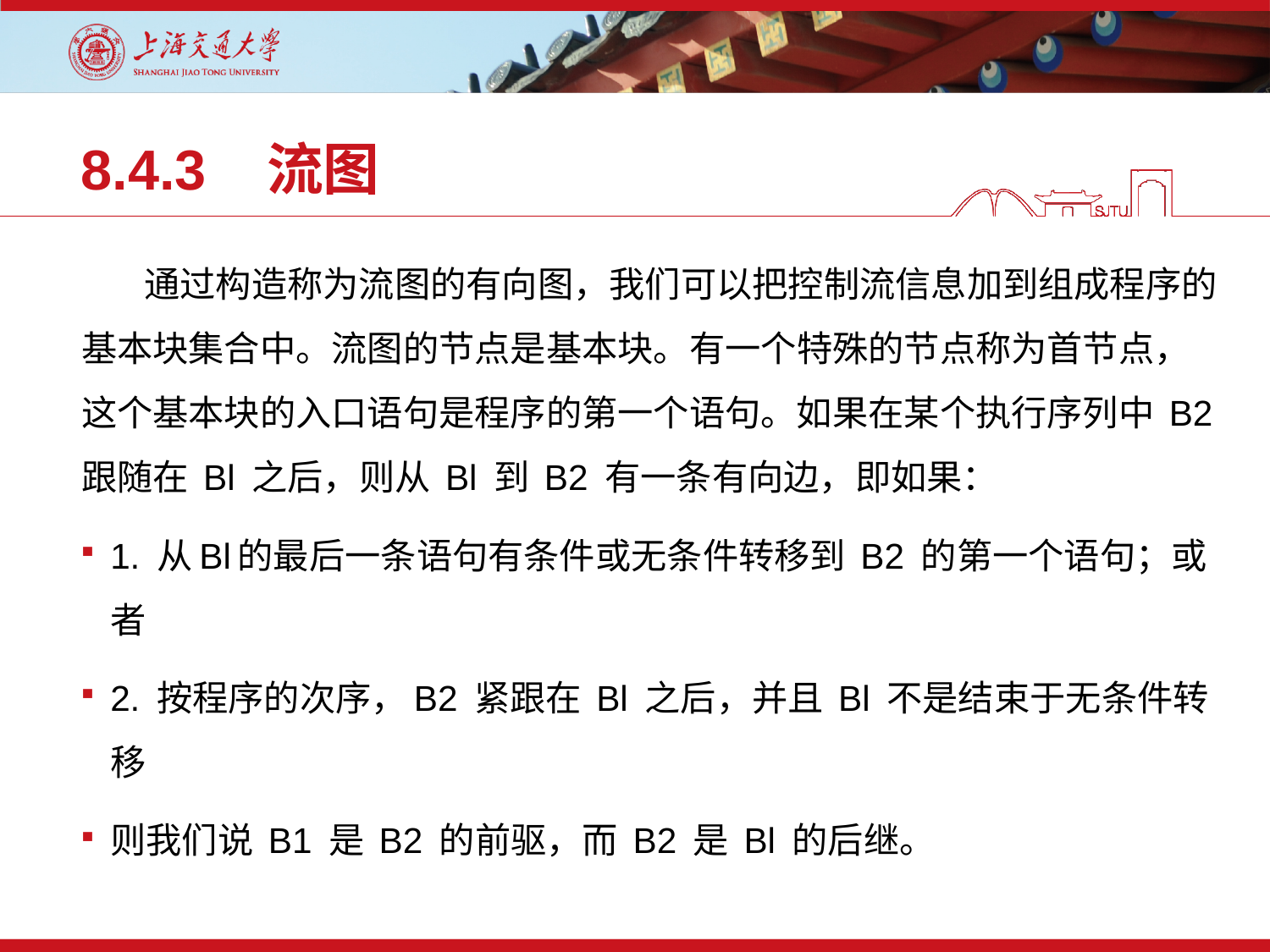

# 8.4.3   流图
       通过构造称为流图的有向图，我们可以把控制流信息加到组成程序的基本块集合中。流图的节点是基本块。有一个特殊的节点称为首节点，这个基本块的入口语句是程序的第一个语句。如果在某个执行序列中 B2 跟随在 Bl 之后，则从 Bl 到 B2 有一条有向边，即如果：
1. 从Bl的最后一条语句有条件或无条件转移到 B2 的第一个语句；或者
2. 按程序的次序，B2 紧跟在 Bl 之后，并且 Bl 不是结束于无条件转移
则我们说 B1 是 B2 的前驱，而 B2 是 Bl 的后继。